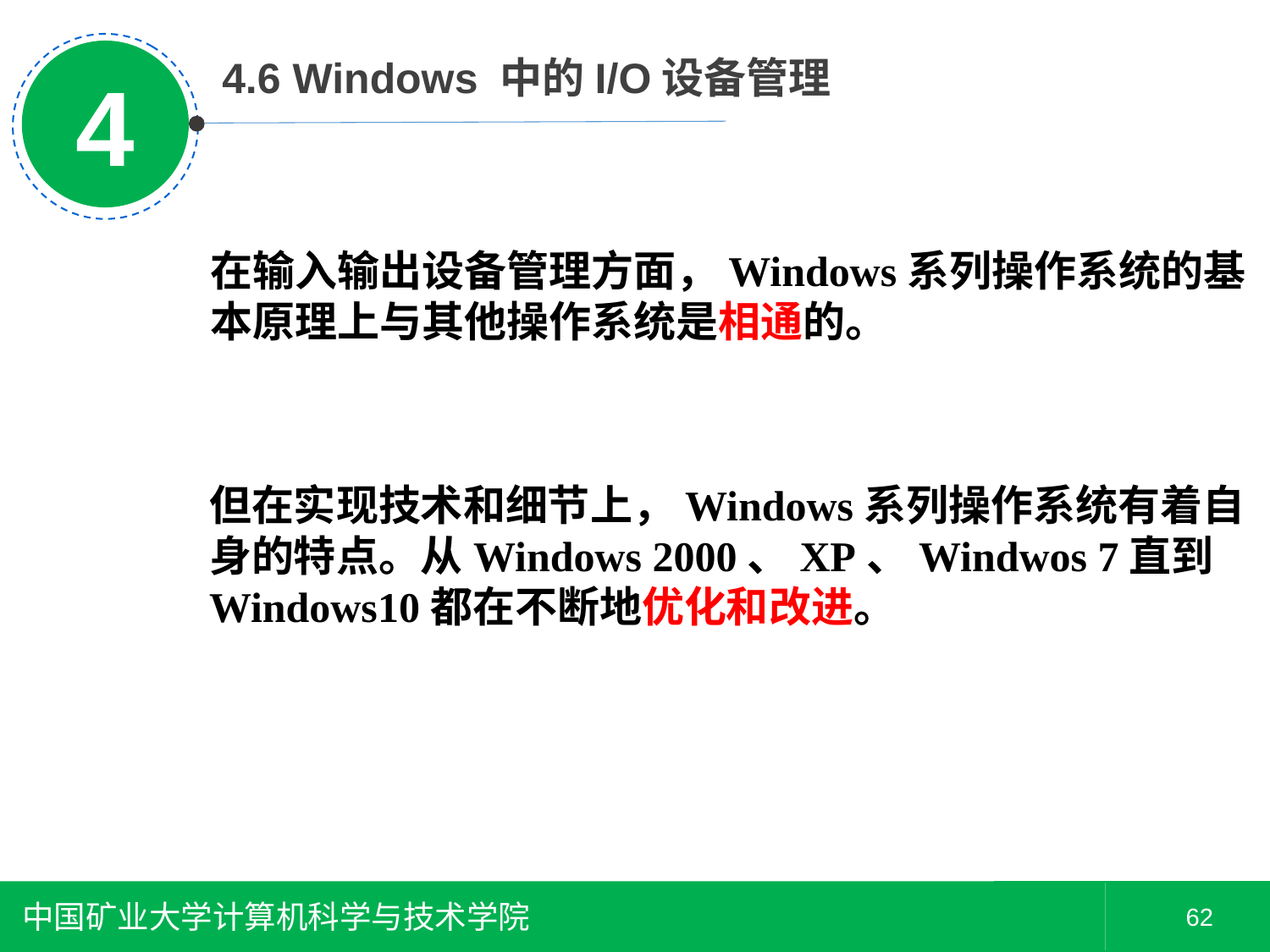

4
  4.6 Windows 中的I/O设备管理

在输入输出设备管理方面，Windows系列操作系统的基本原理上与其他操作系统是相通的。
但在实现技术和细节上，Windows系列操作系统有着自身的特点。从Windows 2000、XP、Windwos 7直到Windows10都在不断地优化和改进。